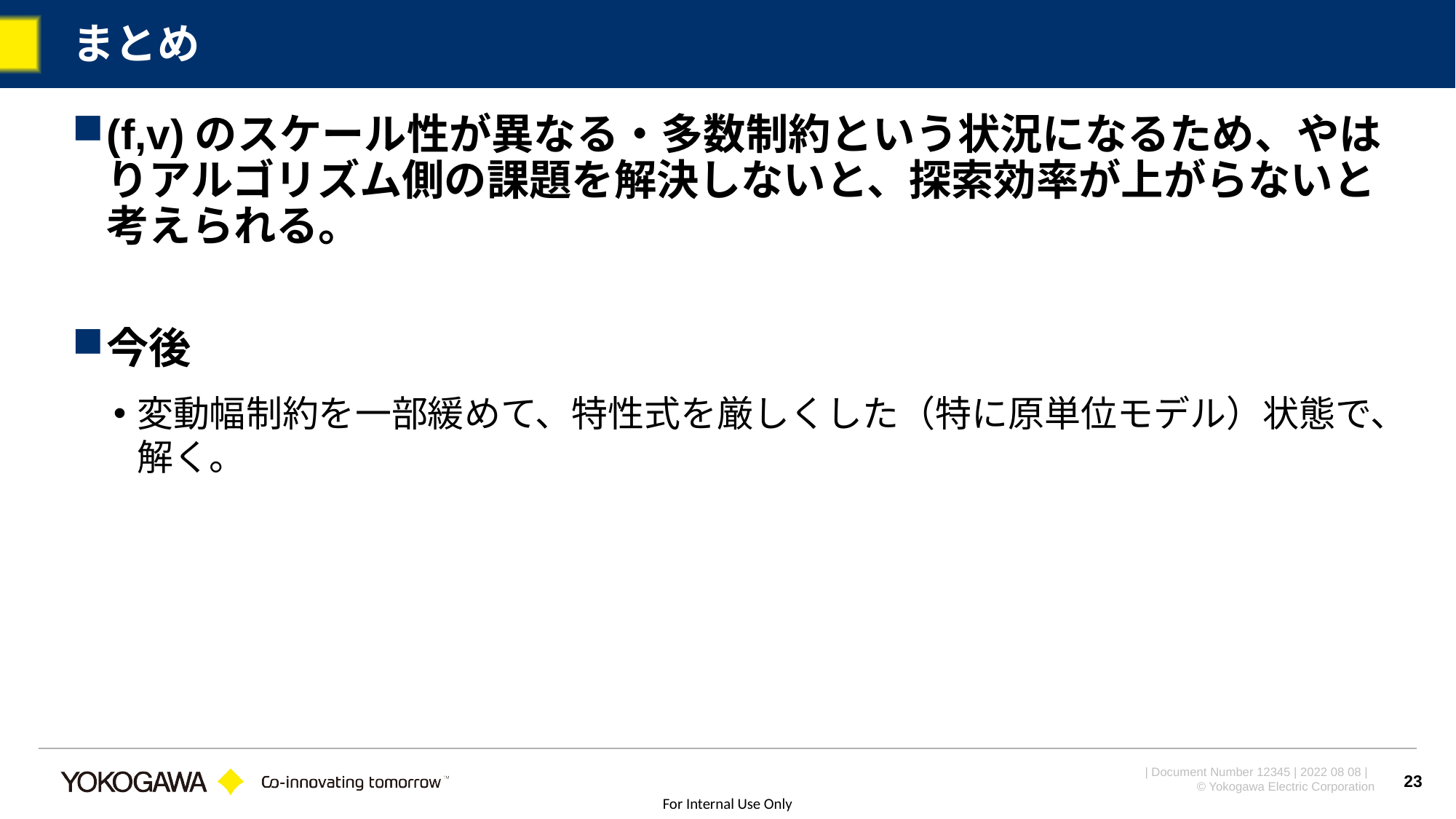

# まとめ
(f,v)のスケール性が異なる・多数制約という状況になるため、やはりアルゴリズム側の課題を解決しないと、探索効率が上がらないと考えられる。

今後
変動幅制約を一部緩めて、特性式を厳しくした（特に原単位モデル）状態で、解く。
23